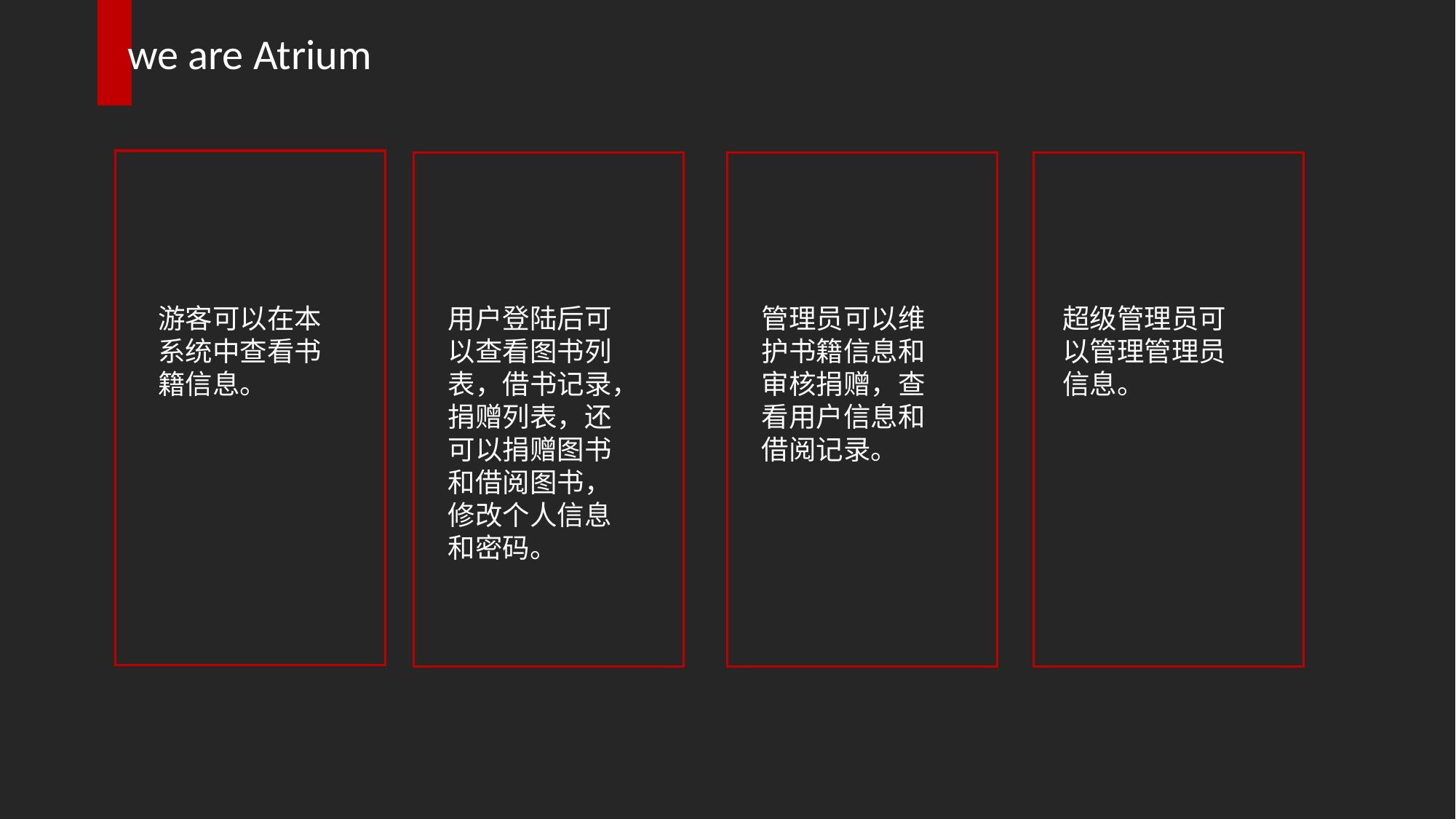

we are Atrium

游客可以在本系统中查看书籍信息。
用户登陆后可以查看图书列表，借书记录，捐赠列表，还可以捐赠图书和借阅图书，修改个人信息和密码。
管理员可以维护书籍信息和审核捐赠，查看用户信息和借阅记录。

超级管理员可以管理管理员信息。